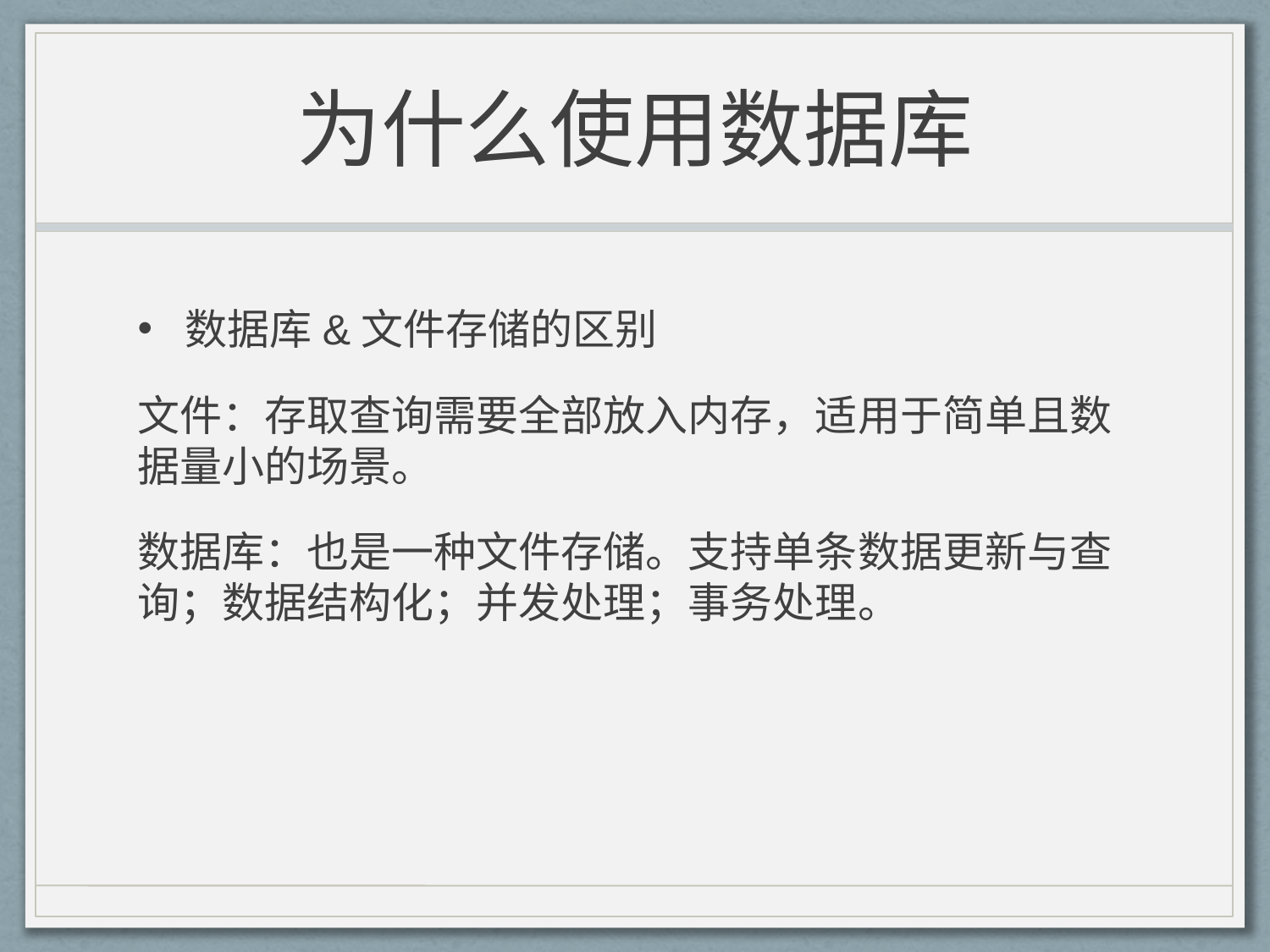

# 为什么使用数据库
数据库&文件存储的区别
文件：存取查询需要全部放入内存，适用于简单且数据量小的场景。
数据库：也是一种文件存储。支持单条数据更新与查询；数据结构化；并发处理；事务处理。